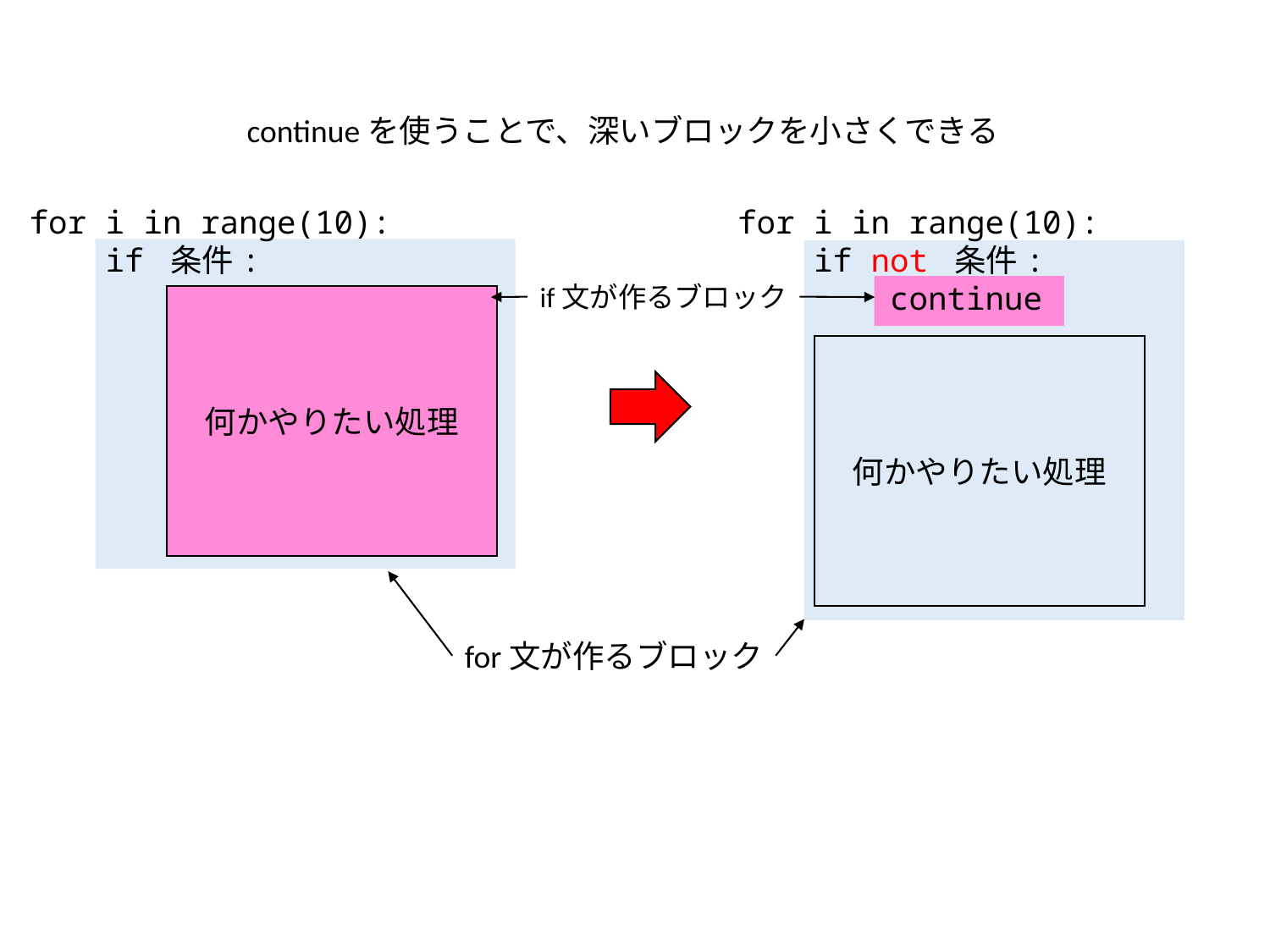

continueを使うことで、深いブロックを小さくできる
for i in range(10):
    if 条件:
for i in range(10):
    if not 条件:
        continue

if文が作るブロック

何かやりたい処理
何かやりたい処理

for文が作るブロック